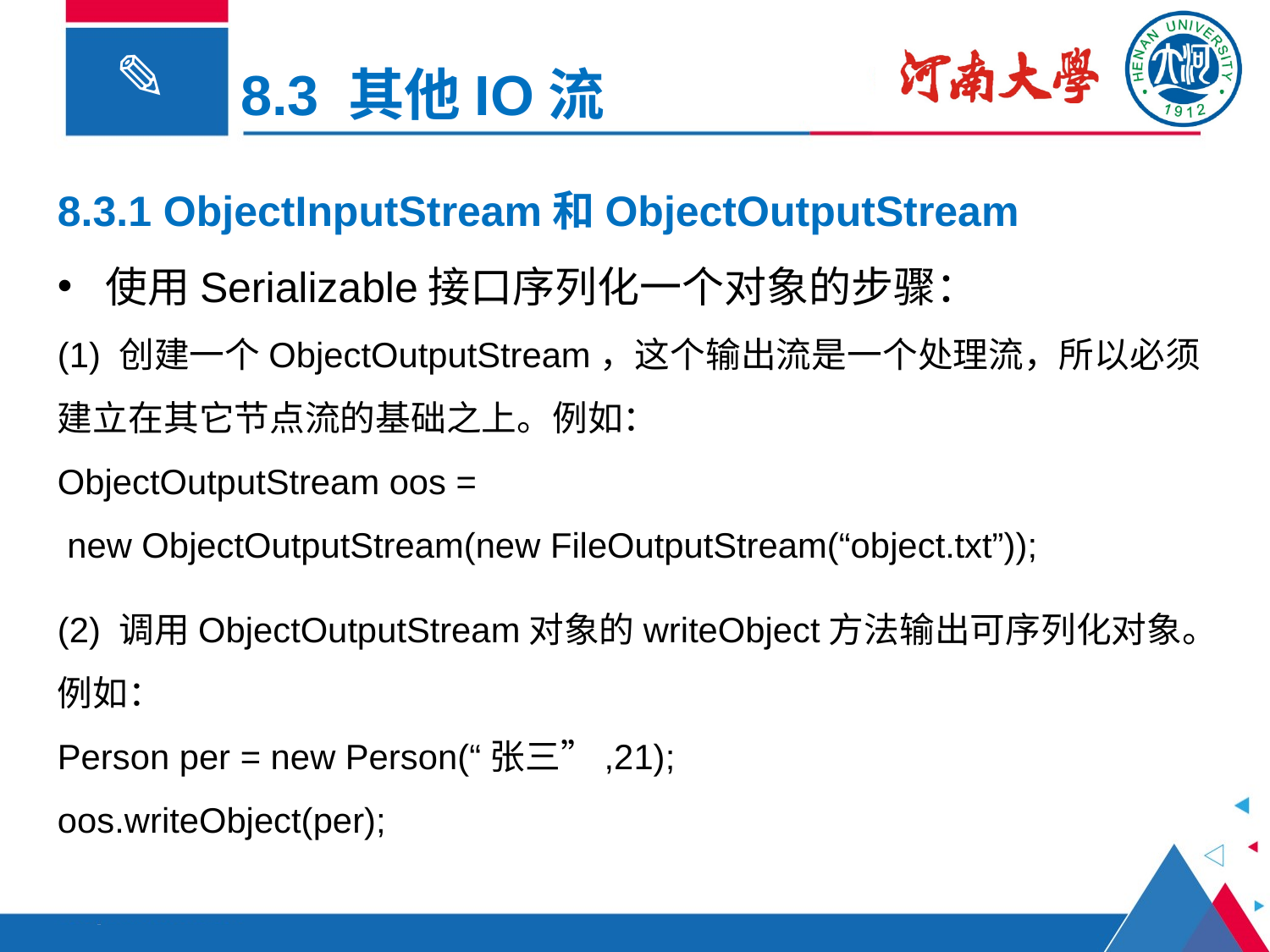

8.3 其他IO流
8.3.1 ObjectInputStream和ObjectOutputStream
使用Serializable接口序列化一个对象的步骤：
(1) 创建一个ObjectOutputStream，这个输出流是一个处理流，所以必须建立在其它节点流的基础之上。例如：
ObjectOutputStream oos =
 new ObjectOutputStream(new FileOutputStream(“object.txt”));
(2) 调用ObjectOutputStream对象的writeObject方法输出可序列化对象。例如：
Person per = new Person(“张三”,21);
oos.writeObject(per);